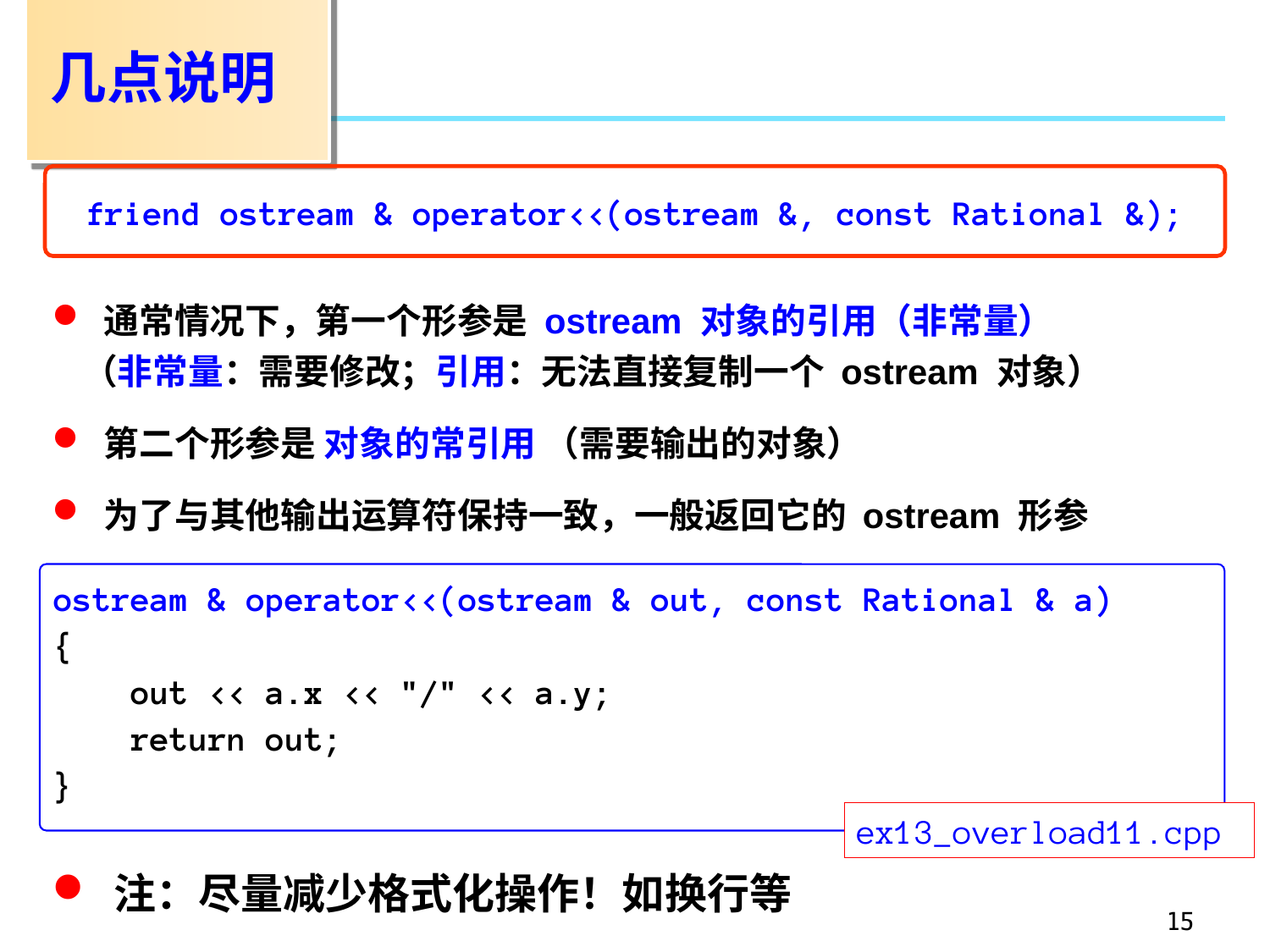

# 几点说明
friend ostream & operator<<(ostream &, const Rational &);
 通常情况下，第一个形参是 ostream 对象的引用（非常量）
（非常量：需要修改；引用：无法直接复制一个 ostream 对象）
 第二个形参是 对象的常引用 （需要输出的对象）
 为了与其他输出运算符保持一致，一般返回它的 ostream 形参
ostream & operator<<(ostream & out, const Rational & a)
{
    out << a.x << "/" << a.y;
    return out;
}
ex13_overload11.cpp
 注：尽量减少格式化操作！如换行等
15